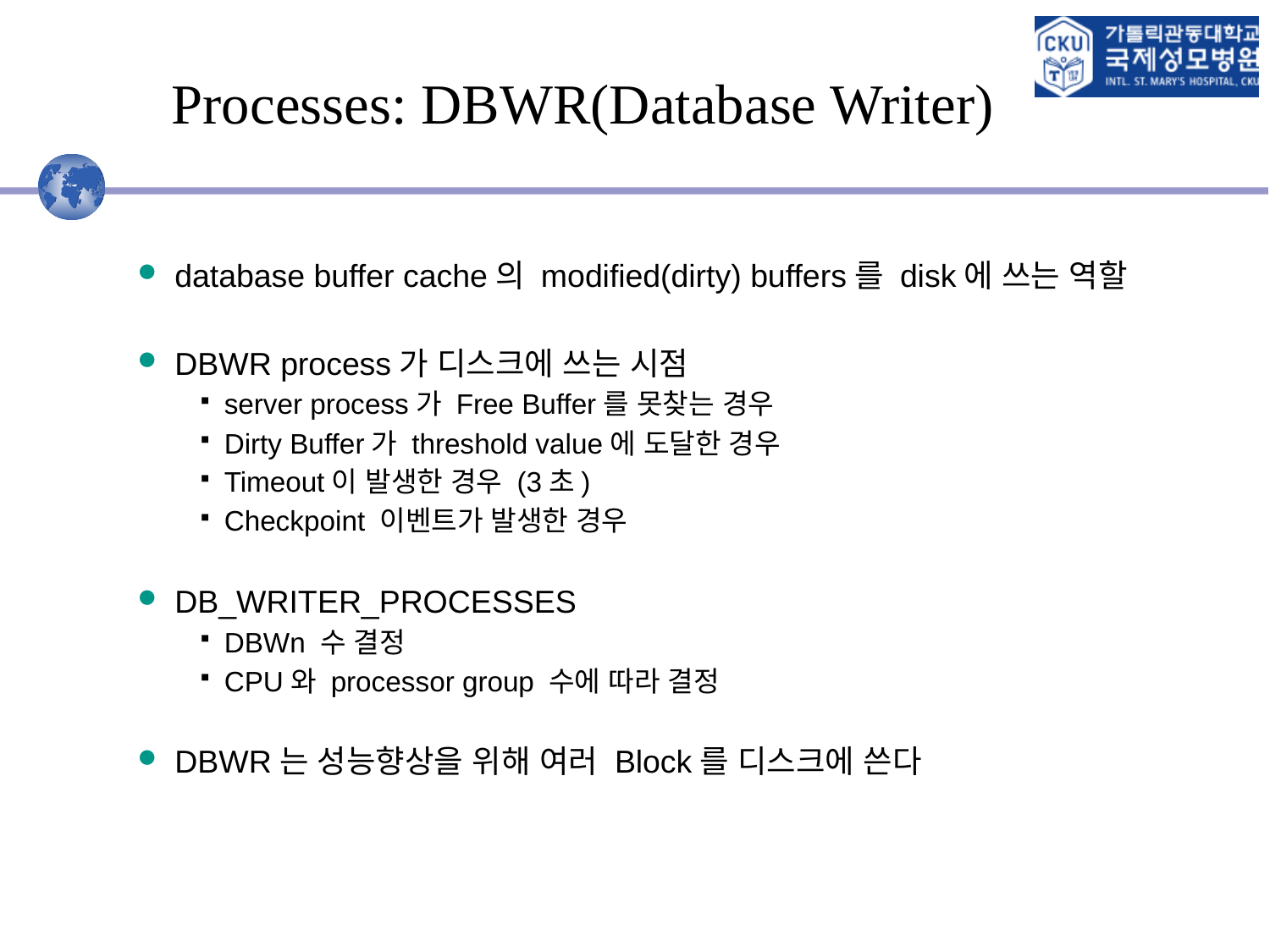

# Processes: DBWR(Database Writer)
database buffer cache의 modified(dirty) buffers를 disk에 쓰는 역할

DBWR process가 디스크에 쓰는 시점
server process가 Free Buffer를 못찾는 경우
Dirty Buffer가 threshold value에 도달한 경우
Timeout이 발생한 경우 (3초)
Checkpoint 이벤트가 발생한 경우

DB_WRITER_PROCESSES
DBWn 수 결정
CPU와 processor group 수에 따라 결정

DBWR는 성능향상을 위해 여러 Block를 디스크에 쓴다